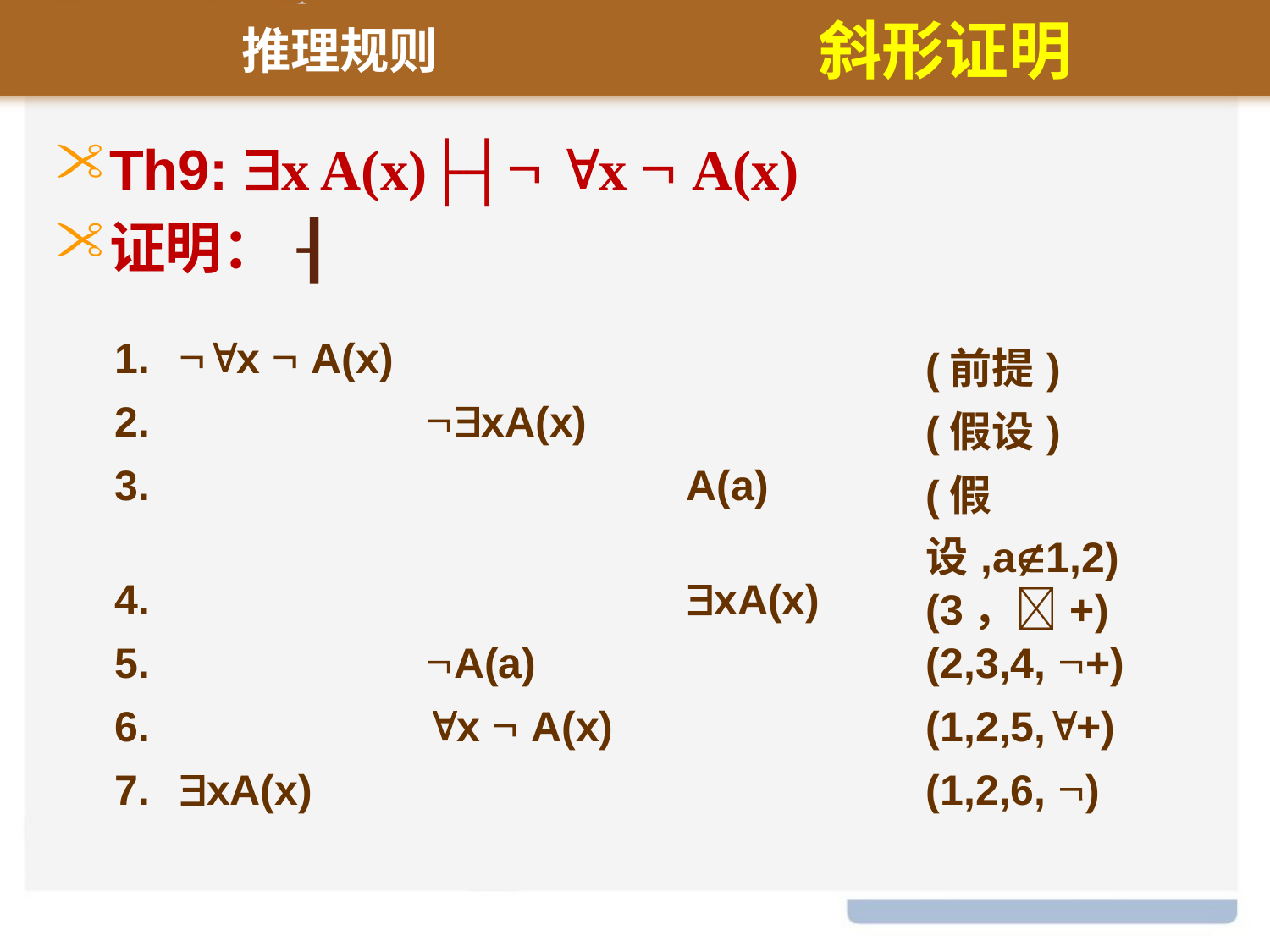

推理规则
斜形证明
Th9: ∃x A(x)├┤¬ ∀x ¬ A(x)
证明：

┨
| 1. | ¬∀x ¬ A(x) |  |  | (前提) |
| --- | --- | --- | --- | --- |
| 2. |  | ¬∃xA(x) |  | (假设) |
| 3. |  |  | A(a) | (假设,a∉1,2) |
| 4. |  |  | ∃xA(x) | (3，∃+) |
| 5. |  | ¬A(a) |  | (2,3,4, ¬+) |
| 6. |  | ∀x ¬ A(x) |  | (1,2,5,∀+) |
| 7. | ∃xA(x) |  |  | (1,2,6, ¬) |